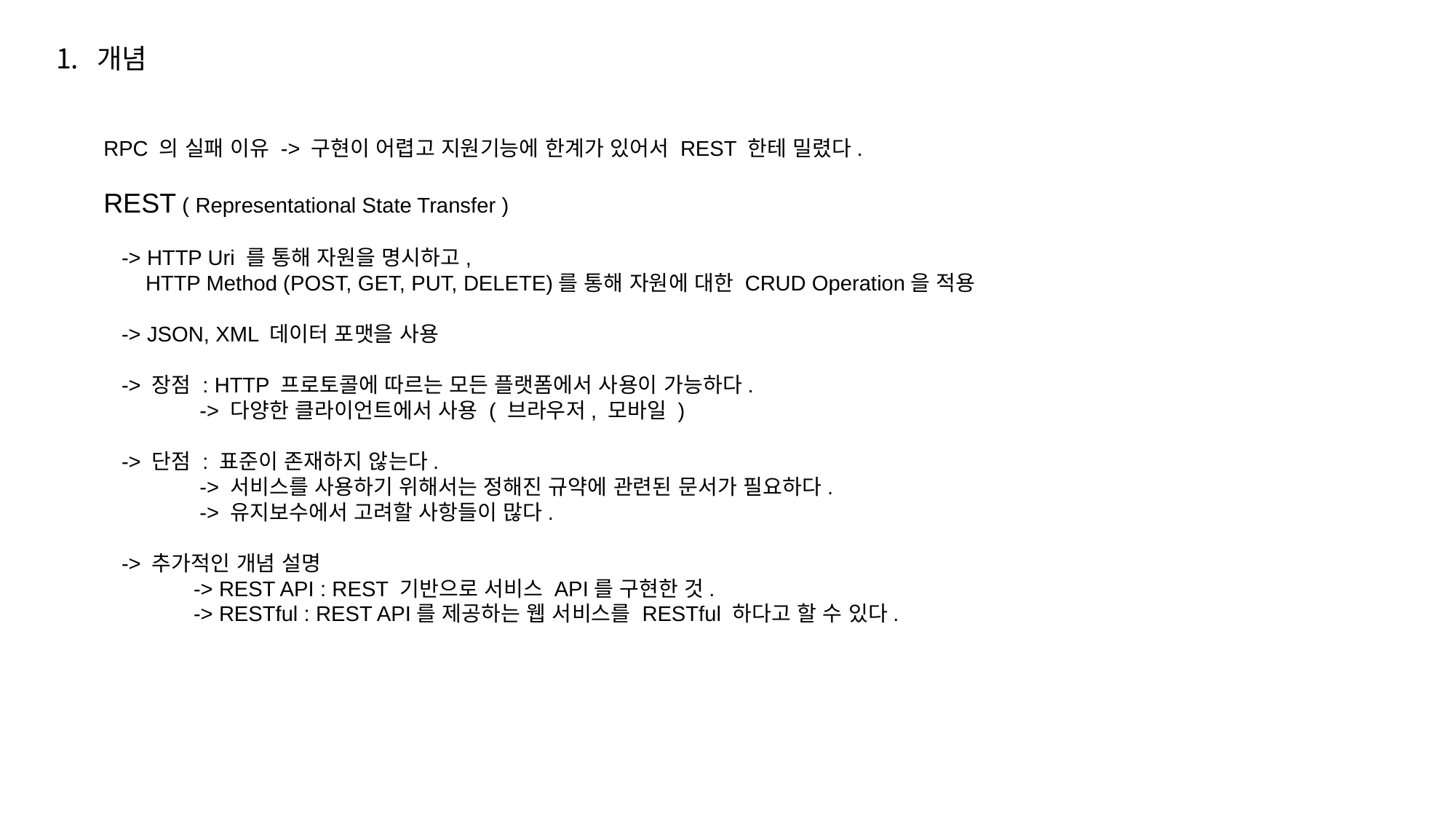

개념
RPC 의 실패 이유 -> 구현이 어렵고 지원기능에 한계가 있어서 REST 한테 밀렸다.

REST ( Representational State Transfer )

   -> HTTP Uri 를 통해 자원을 명시하고,
       HTTP Method (POST, GET, PUT, DELETE)를 통해 자원에 대한 CRUD Operation을 적용

   -> JSON, XML 데이터 포맷을 사용

   -> 장점 : HTTP 프로토콜에 따르는 모든 플랫폼에서 사용이 가능하다.
                -> 다양한 클라이언트에서 사용 ( 브라우저, 모바일 )

   -> 단점 : 표준이 존재하지 않는다.
                -> 서비스를 사용하기 위해서는 정해진 규약에 관련된 문서가 필요하다.
                -> 유지보수에서 고려할 사항들이 많다.

   -> 추가적인 개념 설명
               -> REST API : REST 기반으로 서비스 API를 구현한 것.
               -> RESTful : REST API를 제공하는 웹 서비스를 RESTful 하다고 할 수 있다.